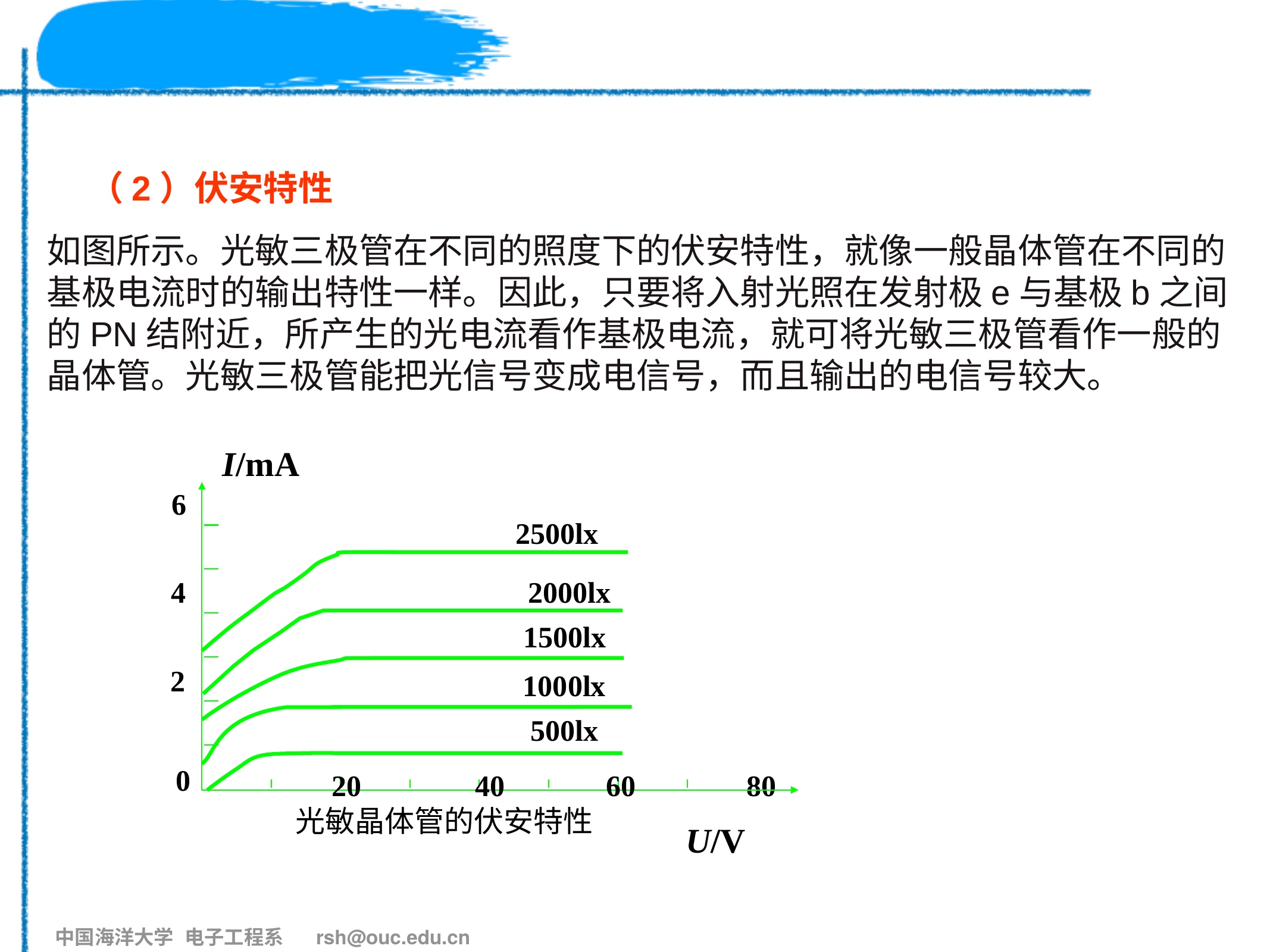

#
（2）伏安特性
如图所示。光敏三极管在不同的照度下的伏安特性，就像一般晶体管在不同的基极电流时的输出特性一样。因此，只要将入射光照在发射极e与基极b之间的PN结附近，所产生的光电流看作基极电流，就可将光敏三极管看作一般的晶体管。光敏三极管能把光信号变成电信号，而且输出的电信号较大。
I/mA
6

2500lx

4

2000lx

1500lx
2

1000lx

500lx
0

20
40
60

光敏晶体管的伏安特性
80

U/V